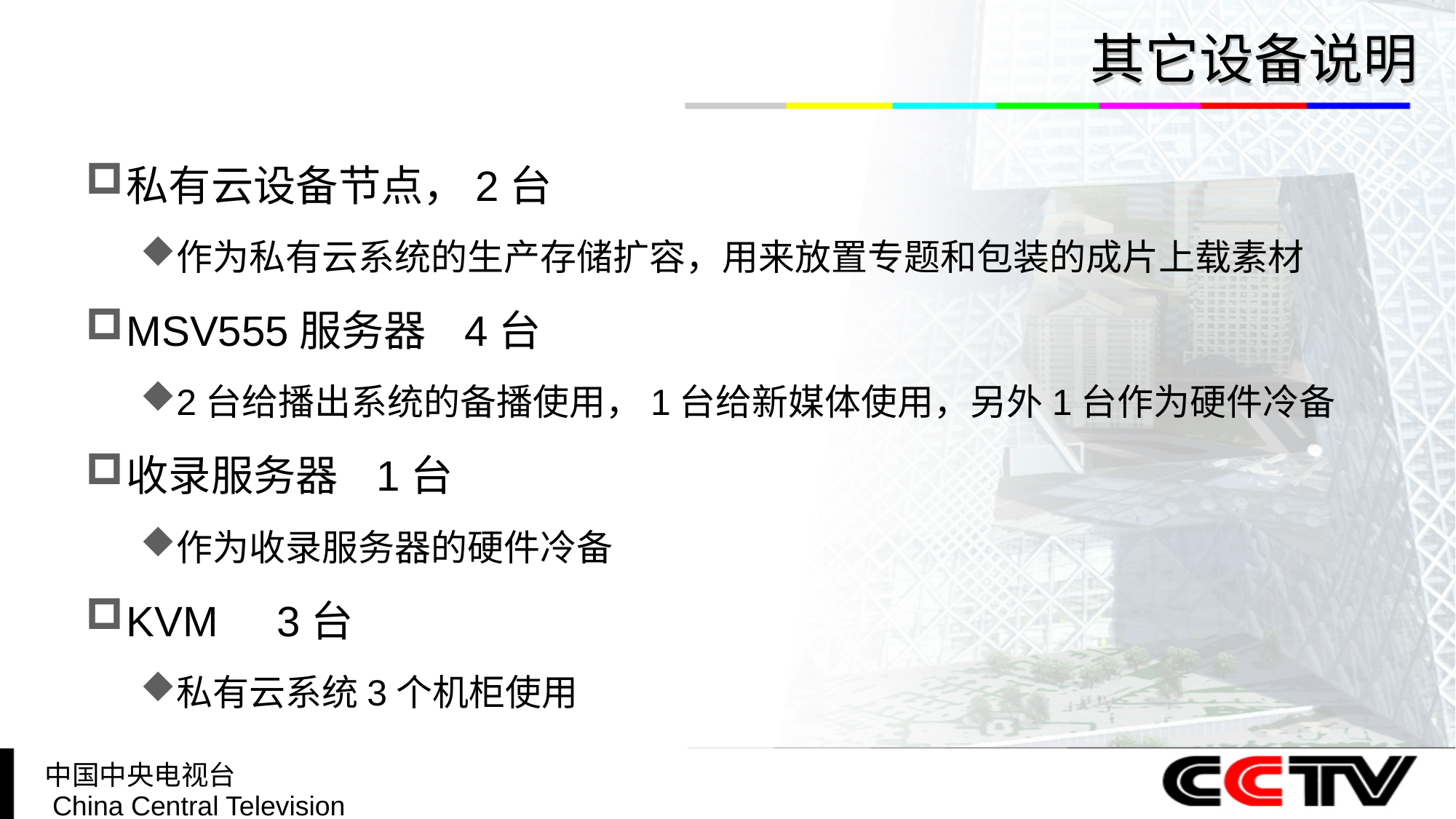

# 其它设备说明
私有云设备节点，2台
作为私有云系统的生产存储扩容，用来放置专题和包装的成片上载素材
MSV555服务器   4台
2台给播出系统的备播使用，1台给新媒体使用，另外1台作为硬件冷备
收录服务器   1台
作为收录服务器的硬件冷备
KVM     3台
私有云系统3个机柜使用